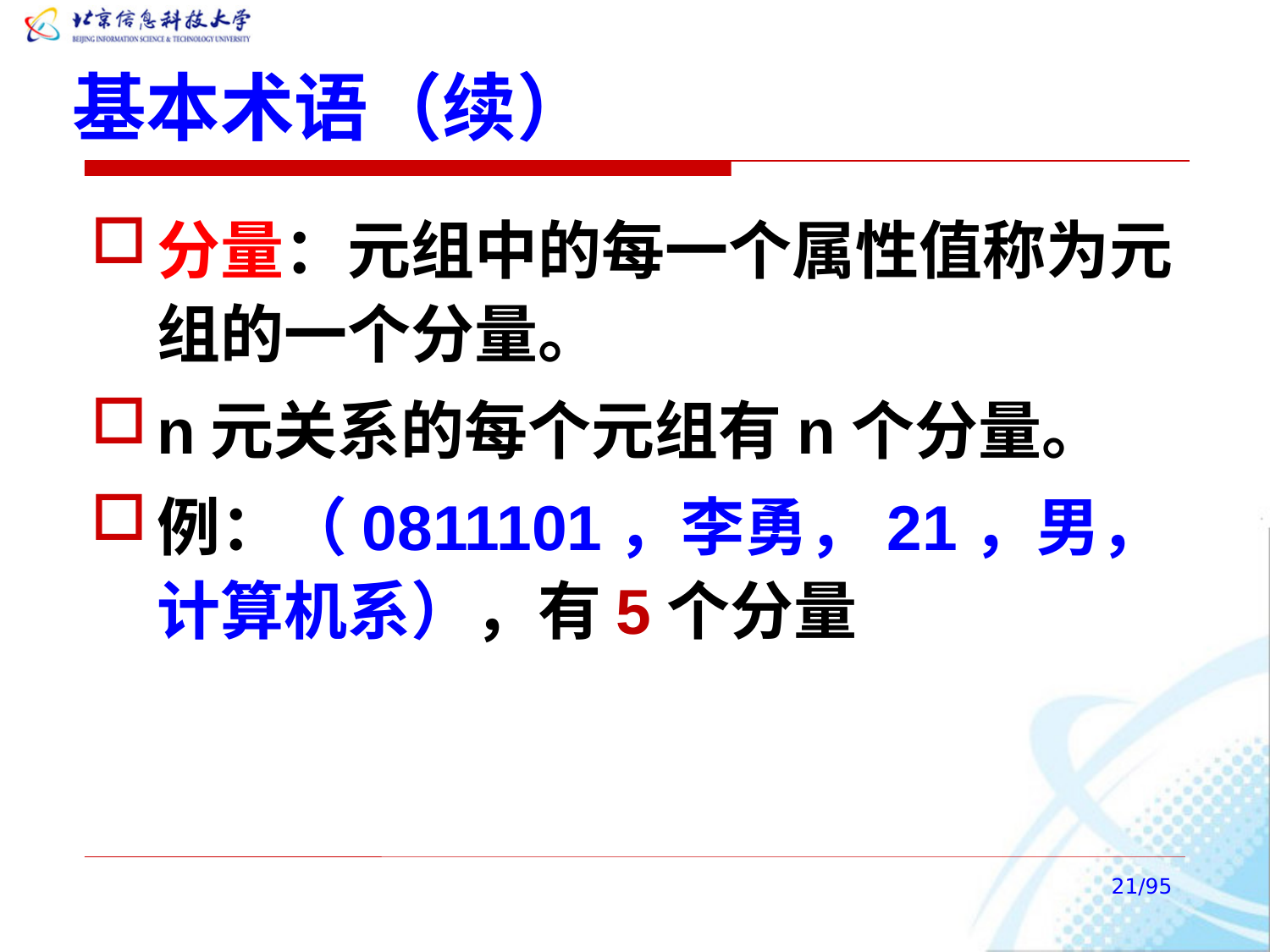

# 基本术语（续）
分量：元组中的每一个属性值称为元组的一个分量。
n元关系的每个元组有n个分量。
例：（0811101，李勇，21，男，计算机系），有5个分量

21/95